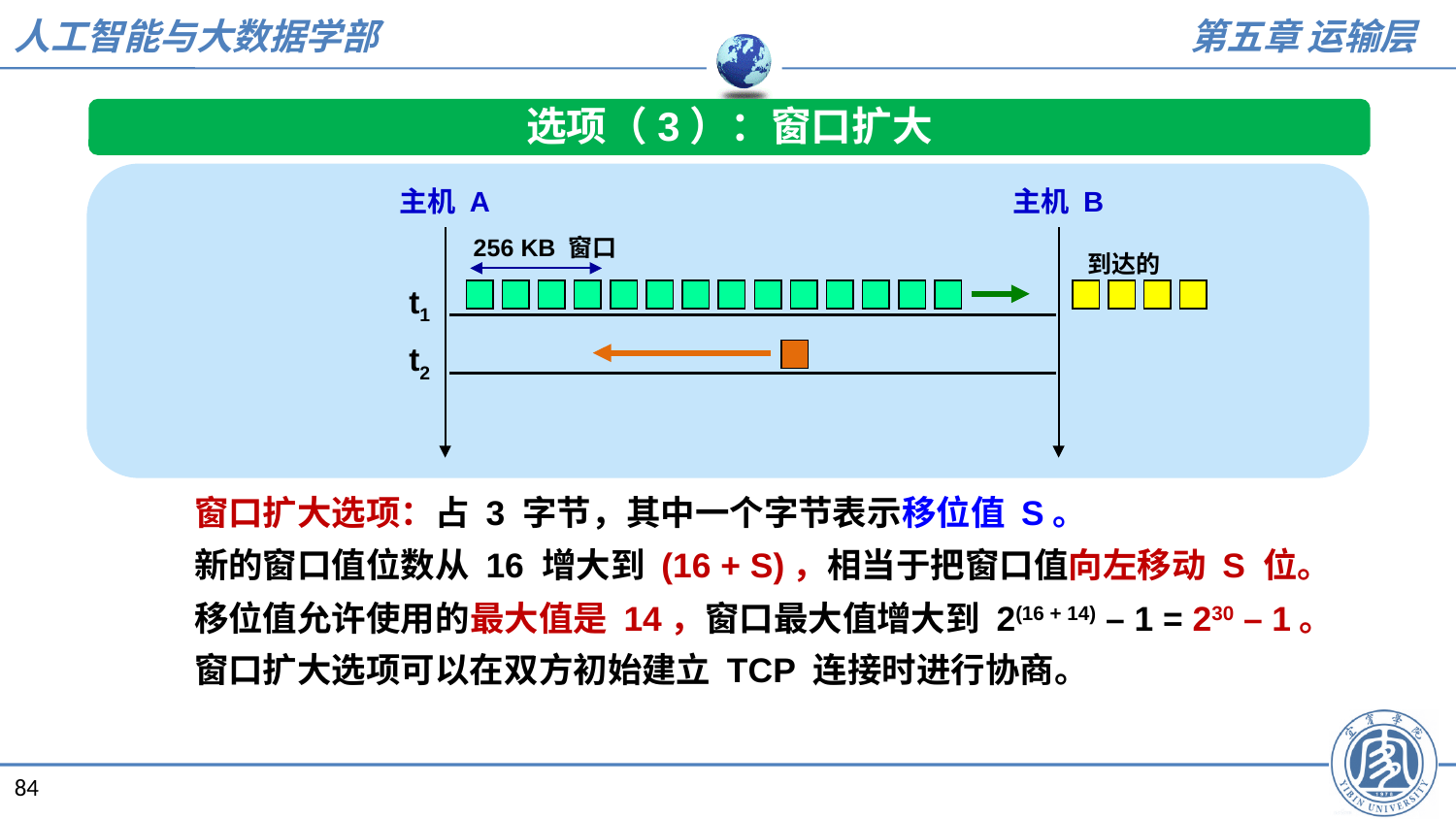

选项（3）：窗口扩大

主机 A
主机 B
256 KB 窗口
到达的
 t1

 t2

窗口扩大选项：占 3 字节，其中一个字节表示移位值 S。
新的窗口值位数从 16 增大到 (16 + S)，相当于把窗口值向左移动 S 位。
移位值允许使用的最大值是 14，窗口最大值增大到 2(16 + 14) – 1 = 230 – 1。
窗口扩大选项可以在双方初始建立 TCP 连接时进行协商。
84